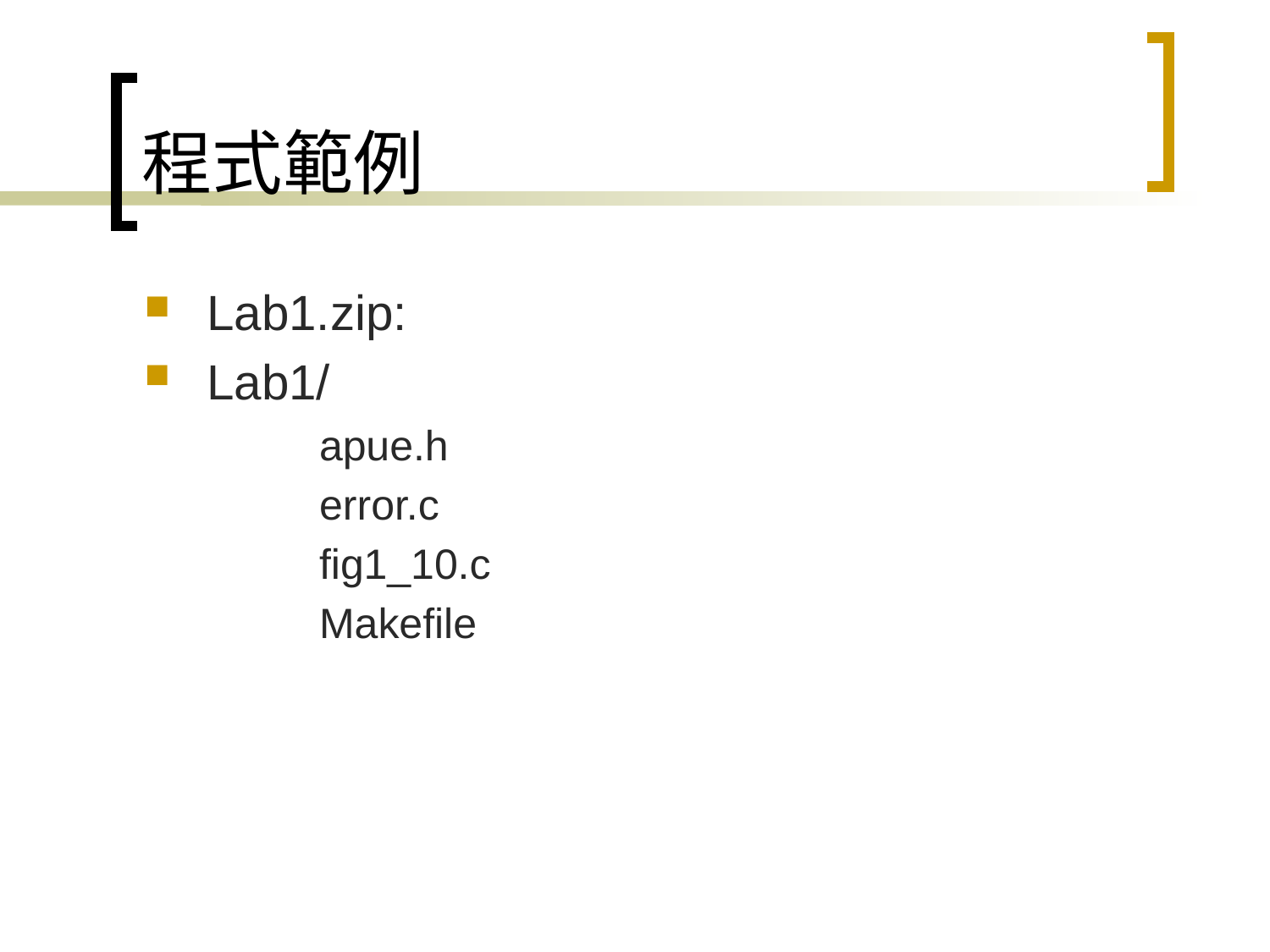

# 程式範例
Lab1.zip:
Lab1/
	apue.h
	error.c
	fig1_10.c
	Makefile